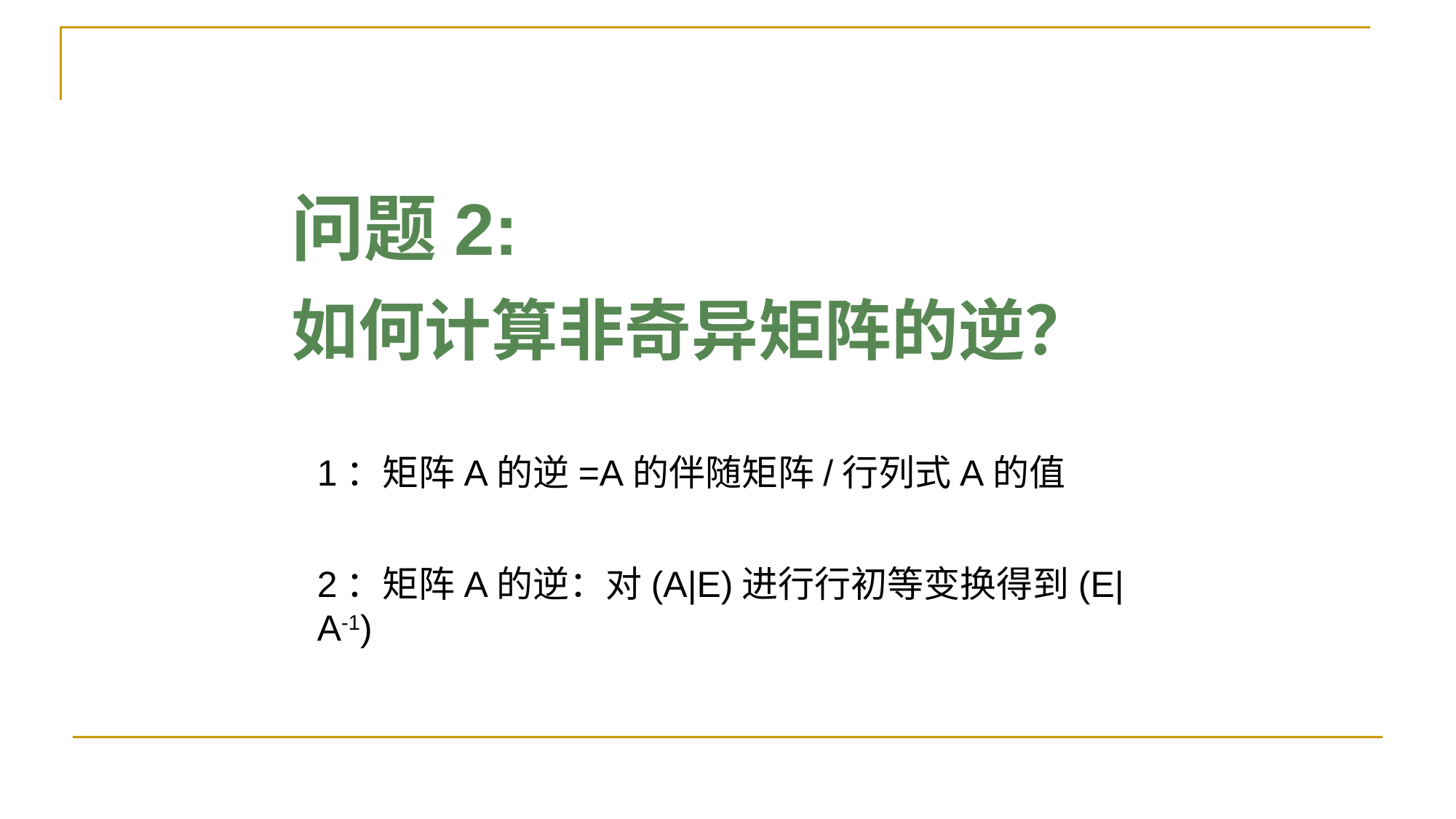

问题2:
如何计算非奇异矩阵的逆？
1：矩阵A的逆=A的伴随矩阵/行列式A的值
2：矩阵A的逆：对(A|E)进行行初等变换得到(E|A-1)